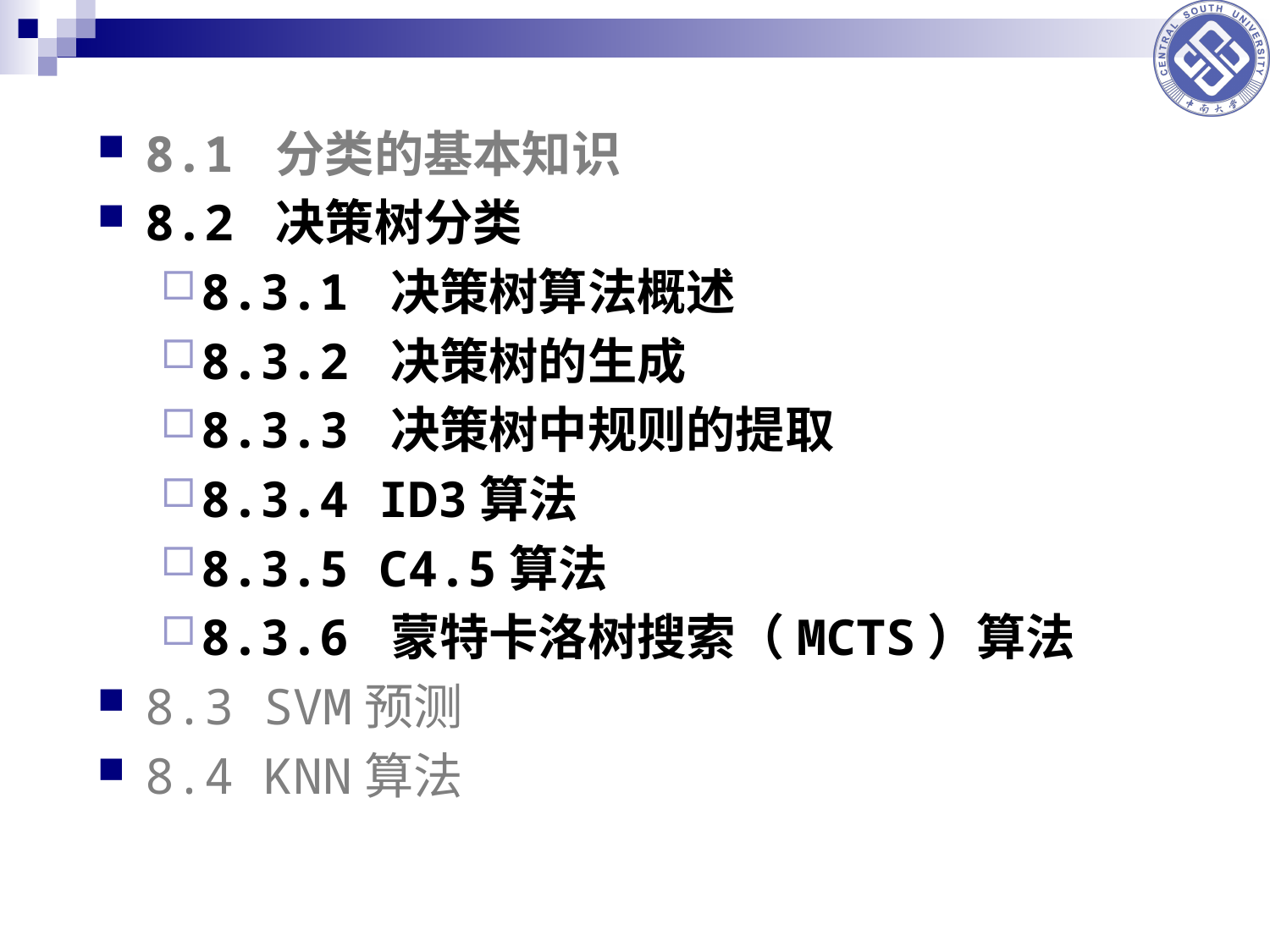

8.1 分类的基本知识
8.2 决策树分类
8.3.1 决策树算法概述
8.3.2 决策树的生成
8.3.3 决策树中规则的提取
8.3.4 ID3算法
8.3.5 C4.5算法
8.3.6 蒙特卡洛树搜索（MCTS）算法
8.3 SVM预测
8.4 KNN算法